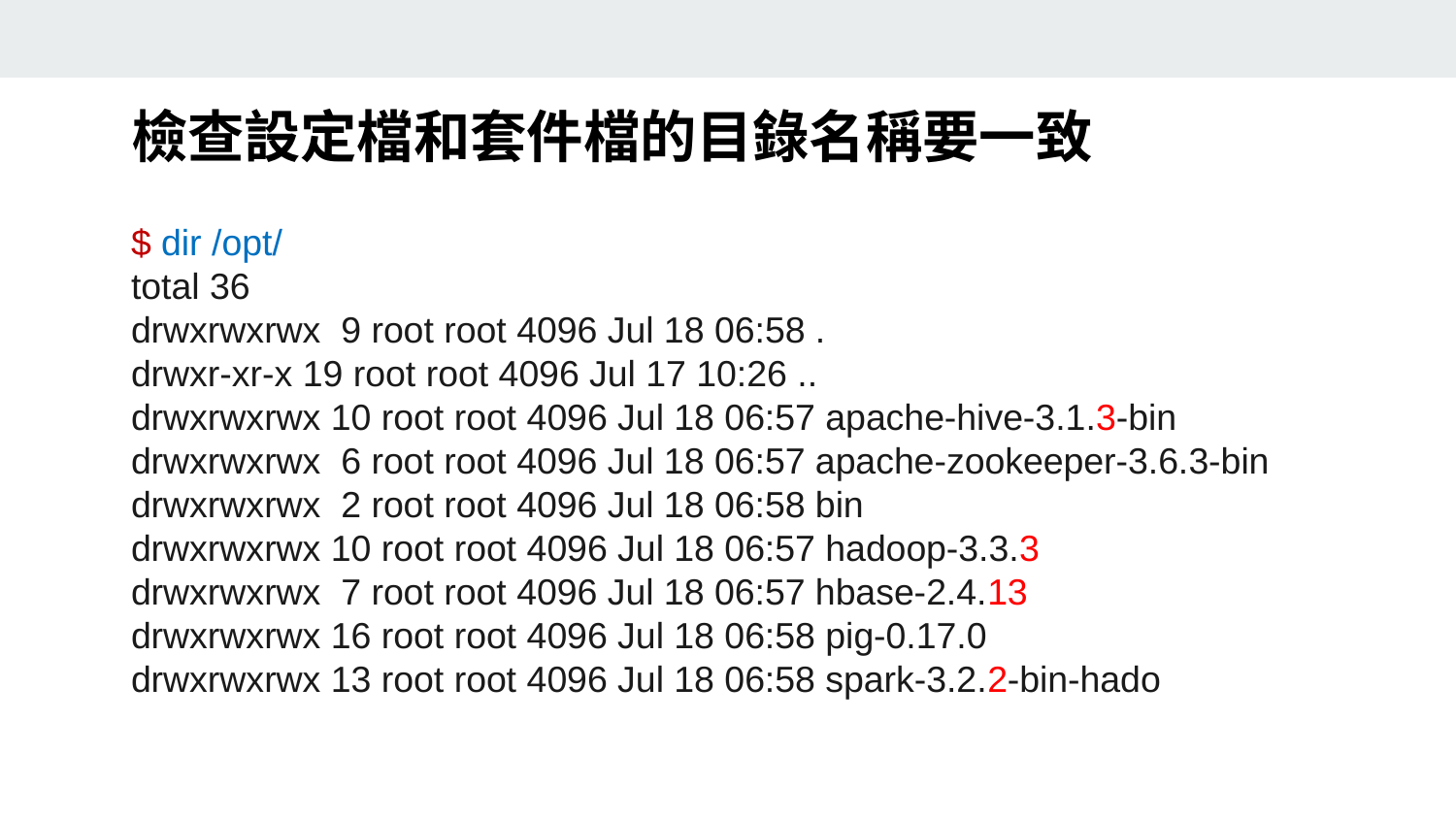

檢查設定檔和套件檔的目錄名稱要一致
$ dir /opt/
total 36
drwxrwxrwx  9 root root 4096 Jul 18 06:58 .
drwxr-xr-x 19 root root 4096 Jul 17 10:26 ..
drwxrwxrwx 10 root root 4096 Jul 18 06:57 apache-hive-3.1.3-bin
drwxrwxrwx  6 root root 4096 Jul 18 06:57 apache-zookeeper-3.6.3-bin
drwxrwxrwx  2 root root 4096 Jul 18 06:58 bin
drwxrwxrwx 10 root root 4096 Jul 18 06:57 hadoop-3.3.3
drwxrwxrwx  7 root root 4096 Jul 18 06:57 hbase-2.4.13
drwxrwxrwx 16 root root 4096 Jul 18 06:58 pig-0.17.0
drwxrwxrwx 13 root root 4096 Jul 18 06:58 spark-3.2.2-bin-hado